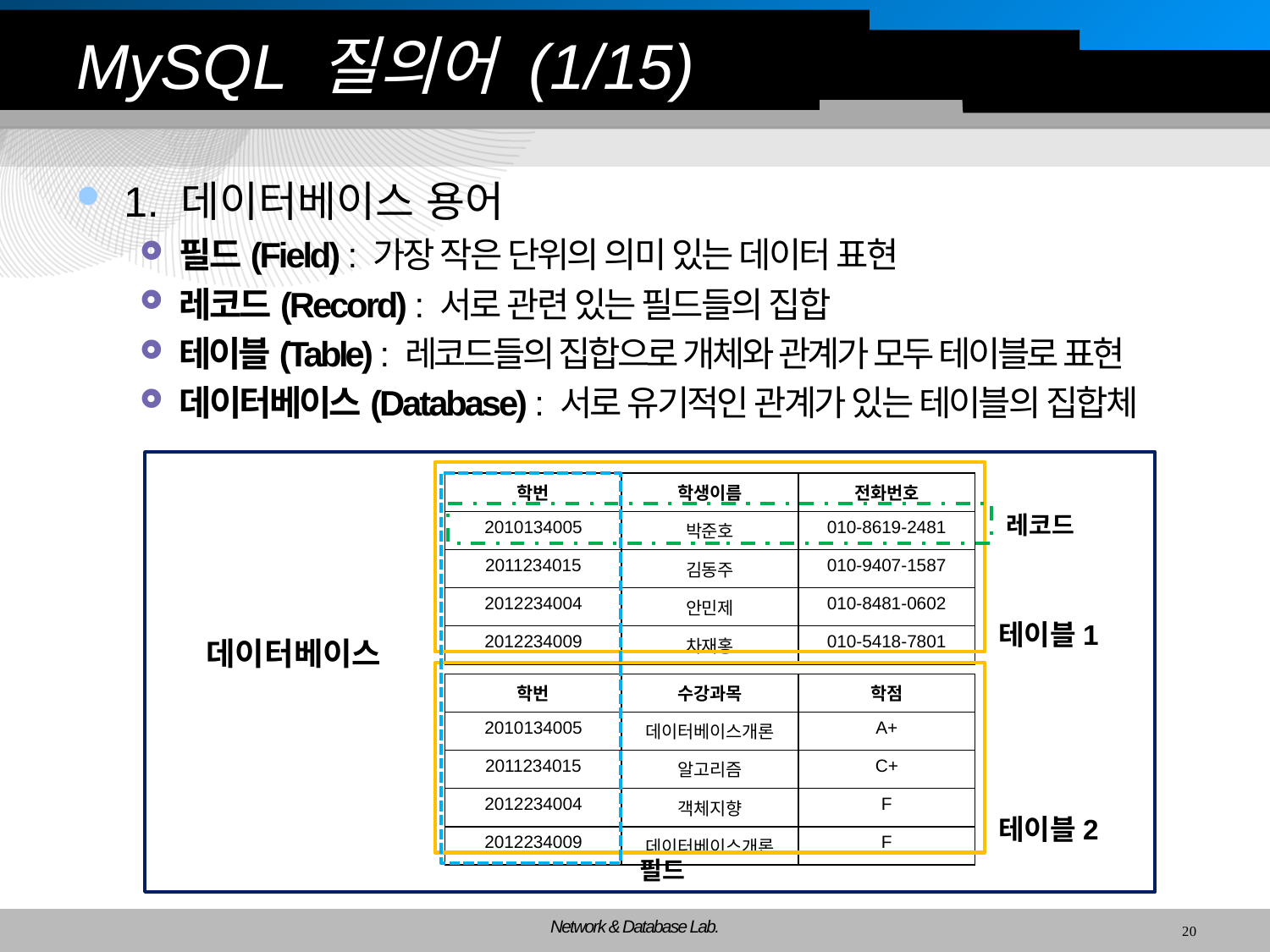

# MySQL 질의어 (1/15)
1. 데이터베이스 용어
필드(Field) : 가장 작은 단위의 의미 있는 데이터 표현
레코드(Record) : 서로 관련 있는 필드들의 집합
테이블(Table) : 레코드들의 집합으로 개체와 관계가 모두 테이블로 표현
데이터베이스(Database) : 서로 유기적인 관계가 있는 테이블의 집합체

| 학번 | 학생이름 | 전화번호 |
| --- | --- | --- |
| 2010134005 | 박준호 | 010-8619-2481 |
| 2011234015 | 김동주 | 010-9407-1587 |
| 2012234004 | 안민제 | 010-8481-0602 |
| 2012234009 | 차재홍 | 010-5418-7801 |
레코드

테이블1
데이터베이스

| 학번 | 수강과목 | 학점 |
| --- | --- | --- |
| 2010134005 | 데이터베이스개론 | A+ |
| 2011234015 | 알고리즘 | C+ |
| 2012234004 | 객체지향 | F |
| 2012234009 | 데이터베이스개론 | F |
테이블2
필드
20